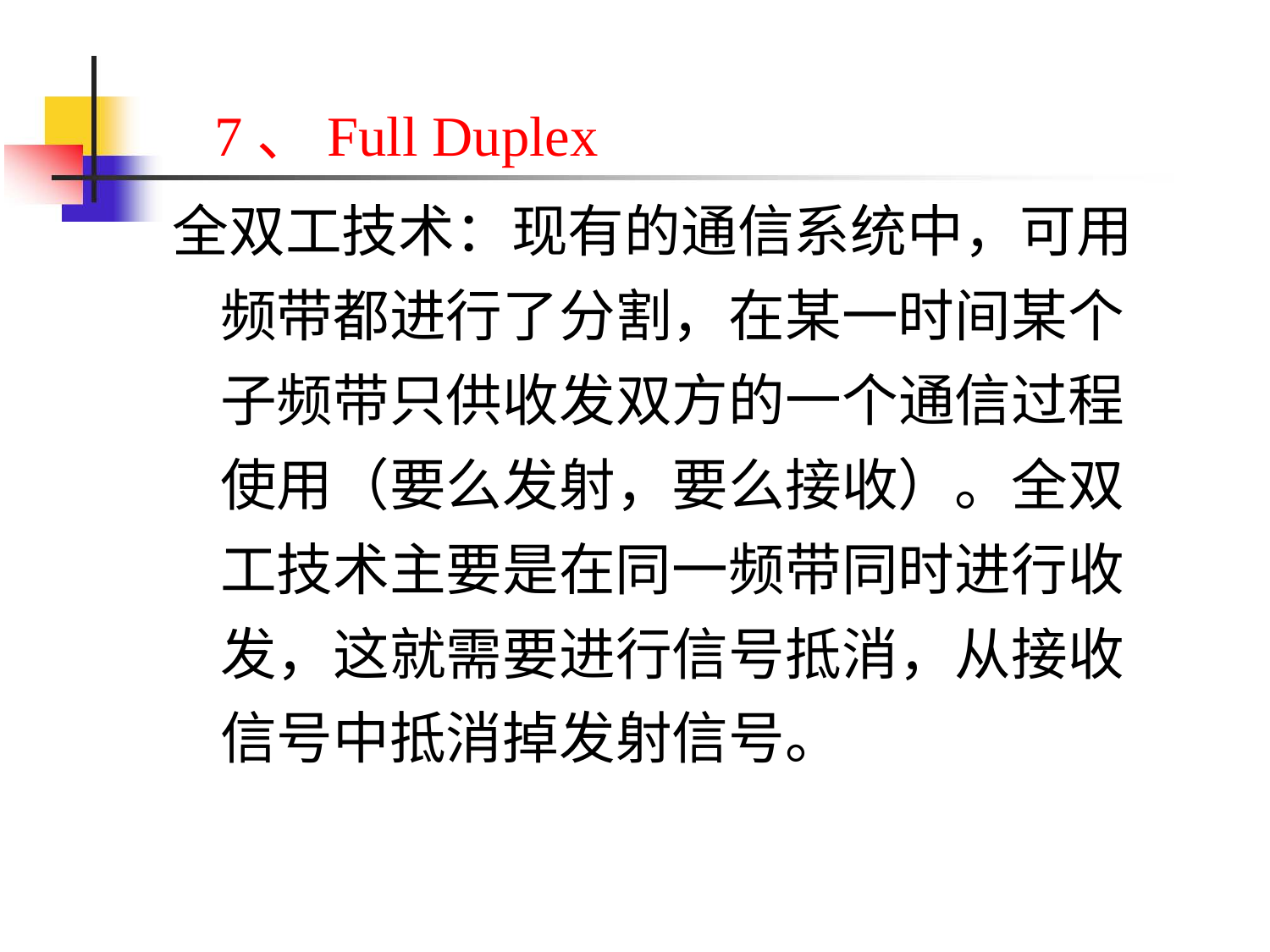

7、Full Duplex
全双工技术：现有的通信系统中，可用频带都进行了分割，在某一时间某个子频带只供收发双方的一个通信过程使用（要么发射，要么接收）。全双工技术主要是在同一频带同时进行收发，这就需要进行信号抵消，从接收信号中抵消掉发射信号。